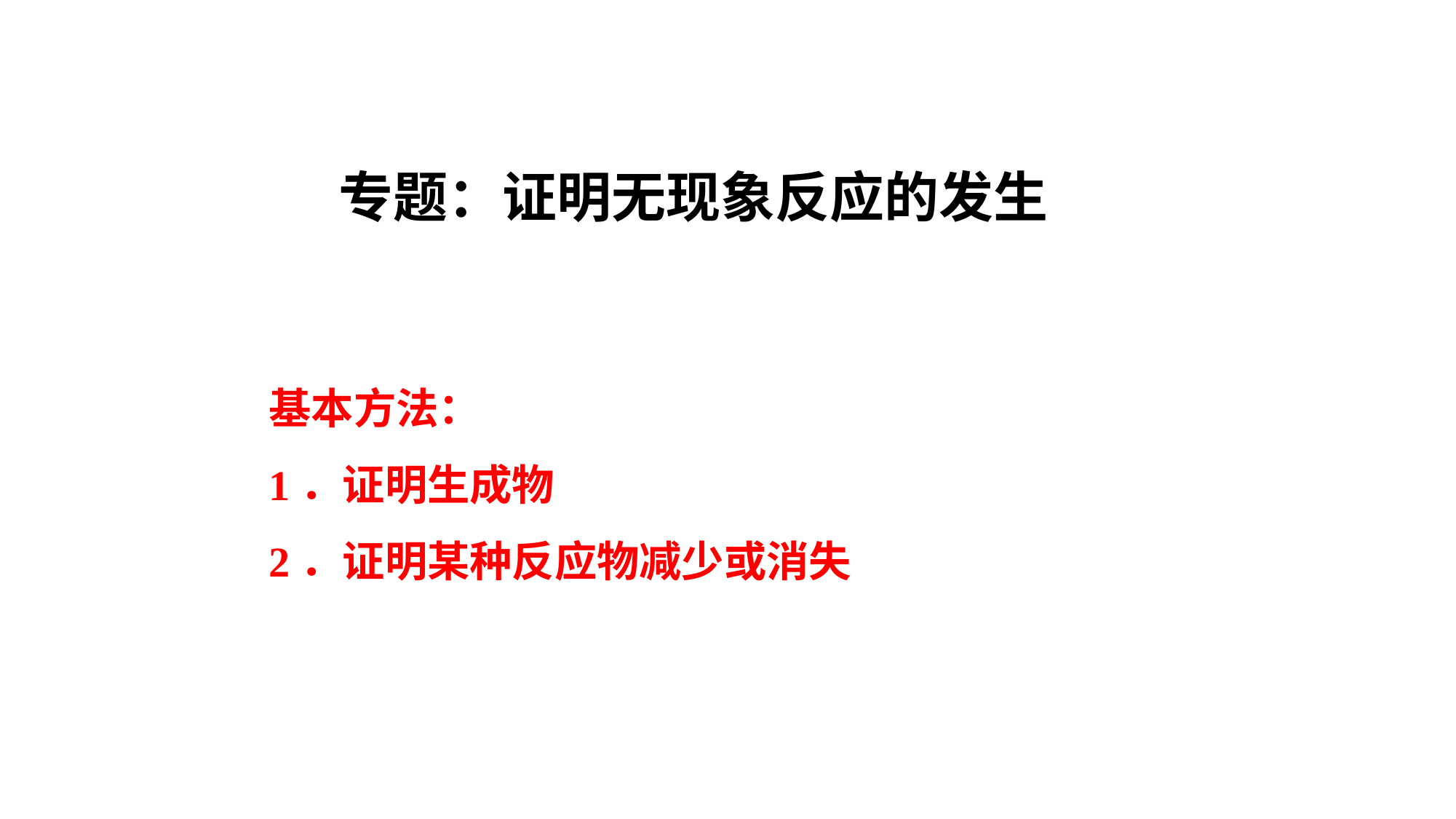

专题：证明无现象反应的发生
基本方法：
1．证明生成物
2．证明某种反应物减少或消失